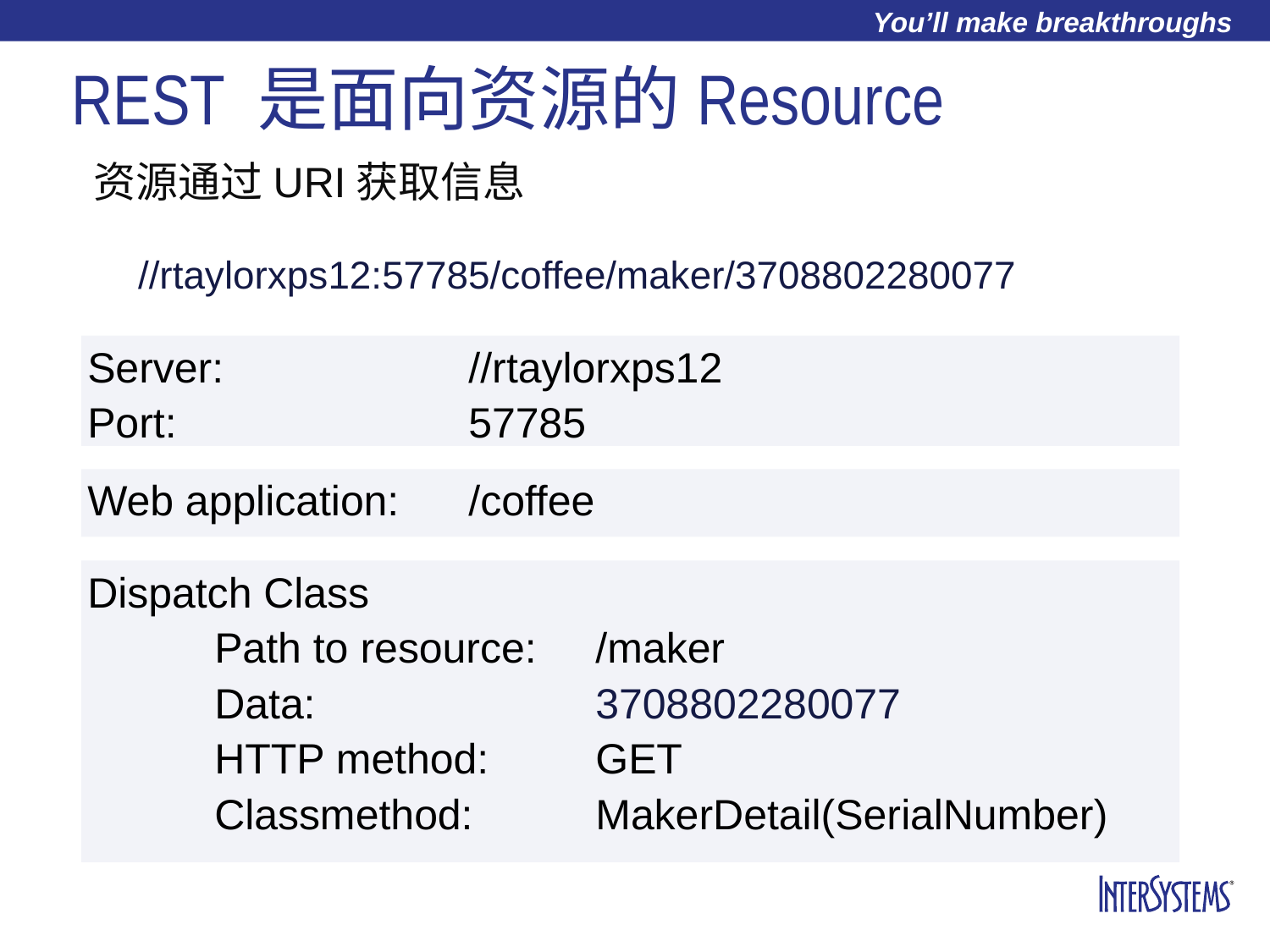

# REST 是面向资源的Resource
资源通过URI获取信息

//rtaylorxps12:57785/coffee/maker/3708802280077

Server:	 	//rtaylorxps12
Port:	 		57785
Web application:	/coffee
Dispatch Class
	Path to resource:	/maker
	Data:			3708802280077
	HTTP method:	GET
	Classmethod:	MakerDetail(SerialNumber)